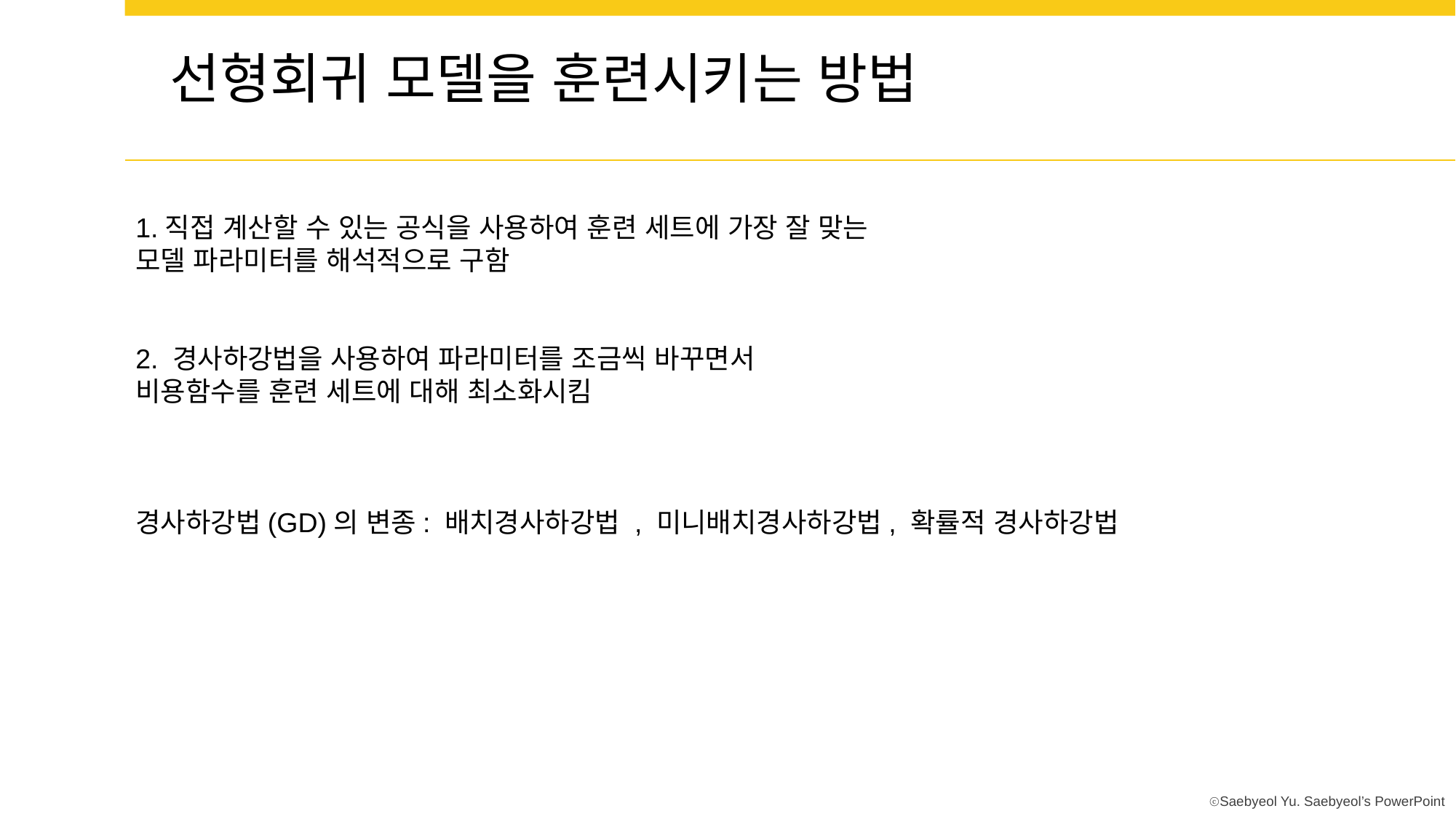

선형회귀 모델을 훈련시키는 방법
1.직접 계산할 수 있는 공식을 사용하여 훈련 세트에 가장 잘 맞는
모델 파라미터를 해석적으로 구함

2. 경사하강법을 사용하여 파라미터를 조금씩 바꾸면서
비용함수를 훈련 세트에 대해 최소화시킴

경사하강법(GD)의 변종: 배치경사하강법 , 미니배치경사하강법, 확률적 경사하강법